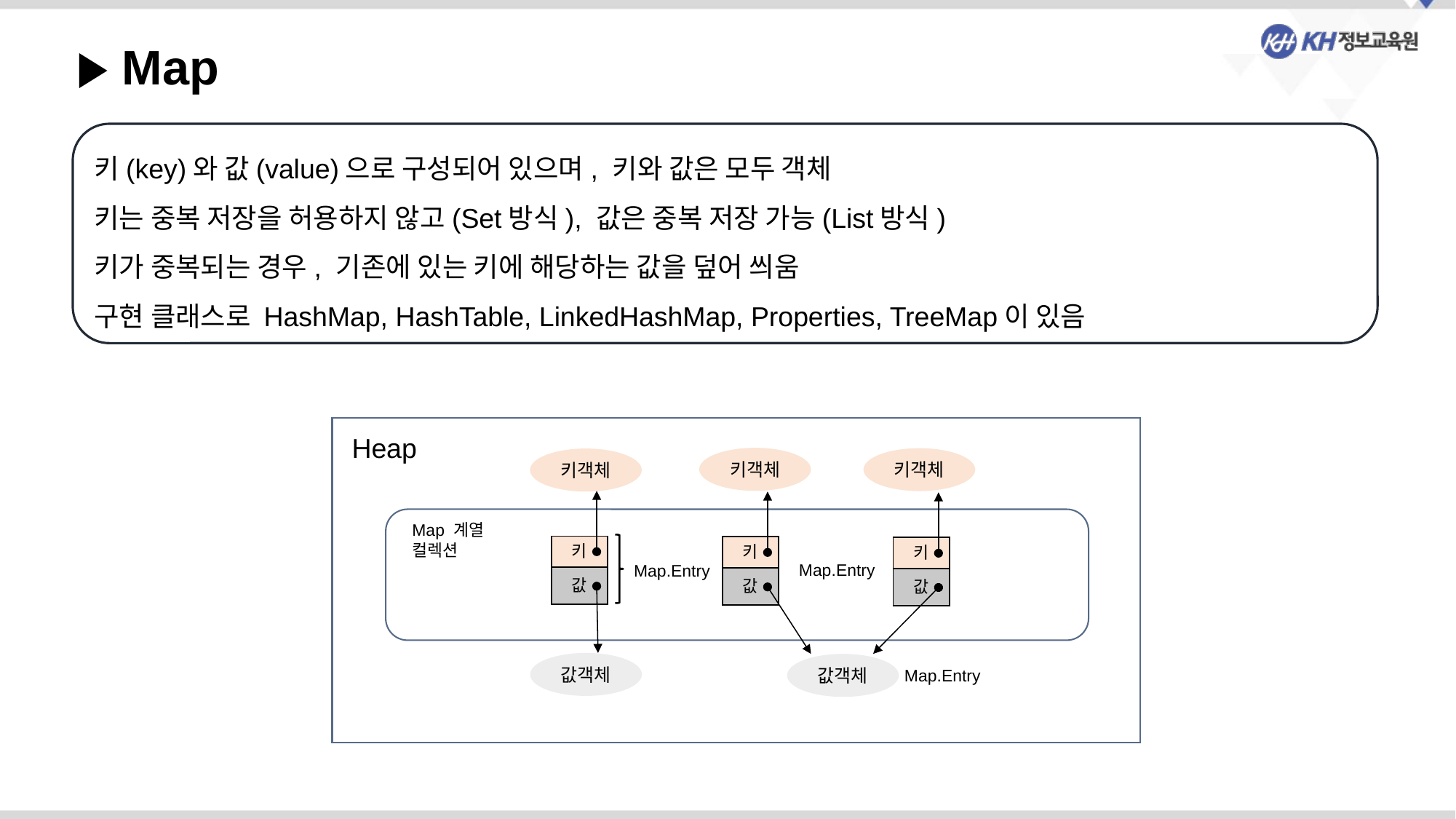

▶ Map
키(key)와 값(value)으로 구성되어 있으며, 키와 값은 모두 객체
키는 중복 저장을 허용하지 않고(Set방식), 값은 중복 저장 가능(List방식)
키가 중복되는 경우, 기존에 있는 키에 해당하는 값을 덮어 씌움
구현 클래스로 HashMap, HashTable, LinkedHashMap, Properties, TreeMap이 있음

Heap
키객체
키객체
키객체

Map 계열
컬렉션

| 키 |
| --- |
| 값 |
| 키 |
| --- |
| 값 |
| 키 |
| --- |
| 값 |
Map.Entry
Map.Entry
값객체
값객체
Map.Entry